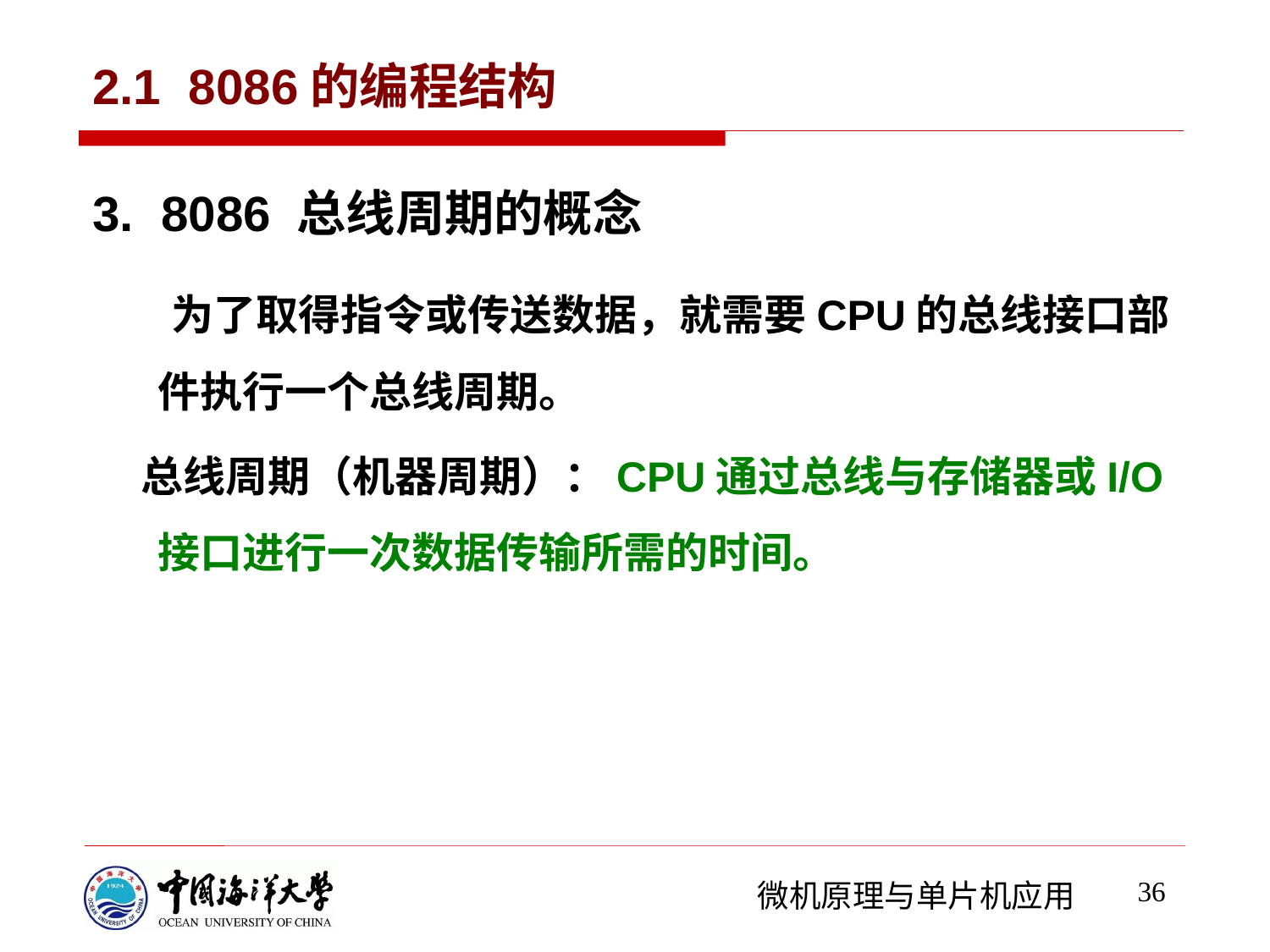

# 2.1  8086的编程结构
3.  8086 总线周期的概念
      为了取得指令或传送数据，就需要CPU的总线接口部件执行一个总线周期。
    总线周期（机器周期）：CPU通过总线与存储器或I/O接口进行一次数据传输所需的时间。
36